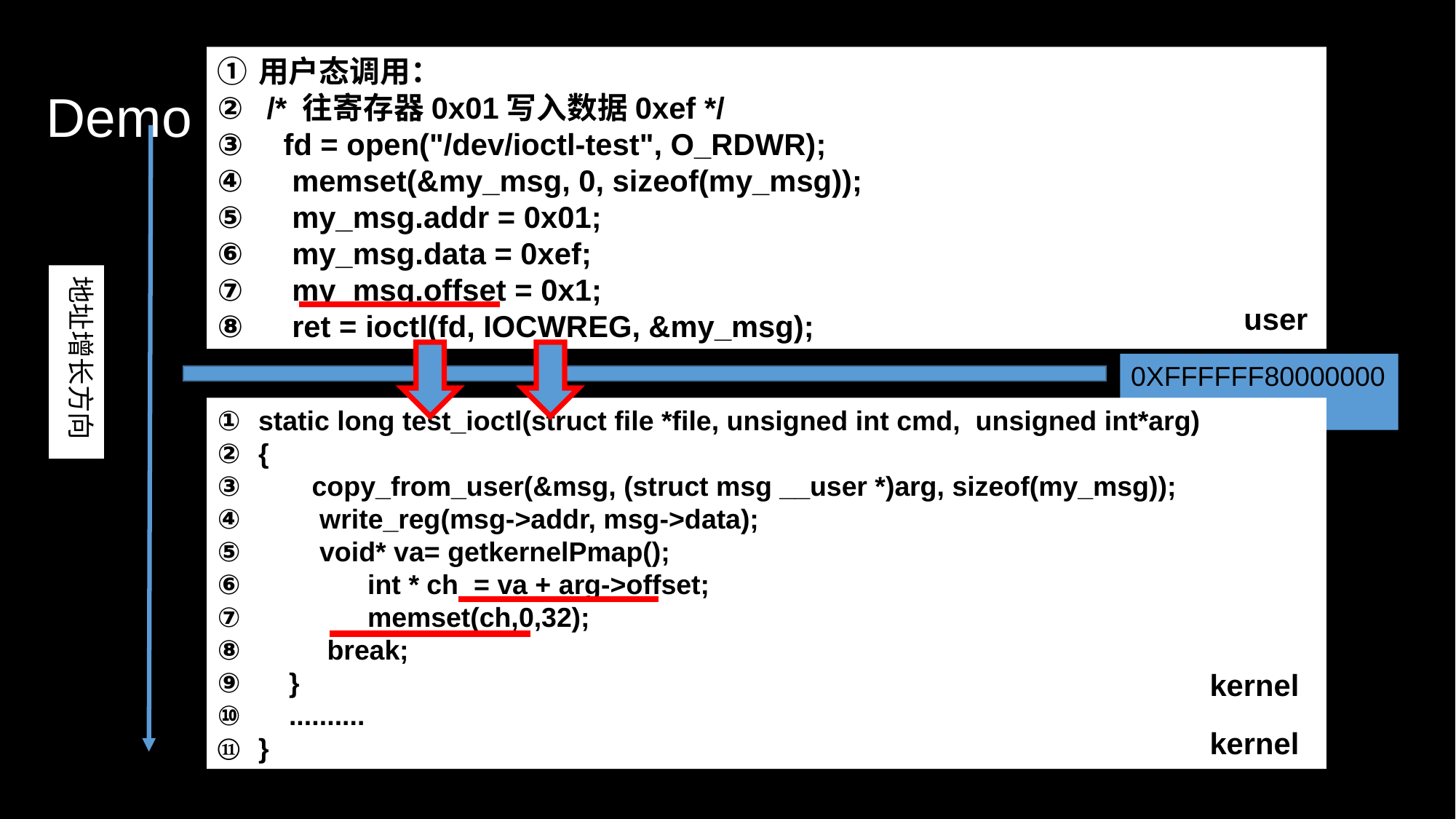

用户态调用：
 /* 往寄存器0x01写入数据0xef */
   fd = open("/dev/ioctl-test", O_RDWR);
    memset(&my_msg, 0, sizeof(my_msg));
    my_msg.addr = 0x01;
    my_msg.data = 0xef;
    my_msg.offset = 0x1;
    ret = ioctl(fd, IOCWREG, &my_msg);
Demo
地址增长方向
user

0XFFFFFF8000000000
static long test_ioctl(struct file *file, unsigned int cmd,  unsigned int*arg)
{
       copy_from_user(&msg, (struct msg __user *)arg, sizeof(my_msg));
        write_reg(msg->addr, msg->data);
        void* va= getkernelPmap();
	int * ch  = va + arg->offset;
	memset(ch,0,32);
         break;
    }
    ..........
}
kernel
kernel